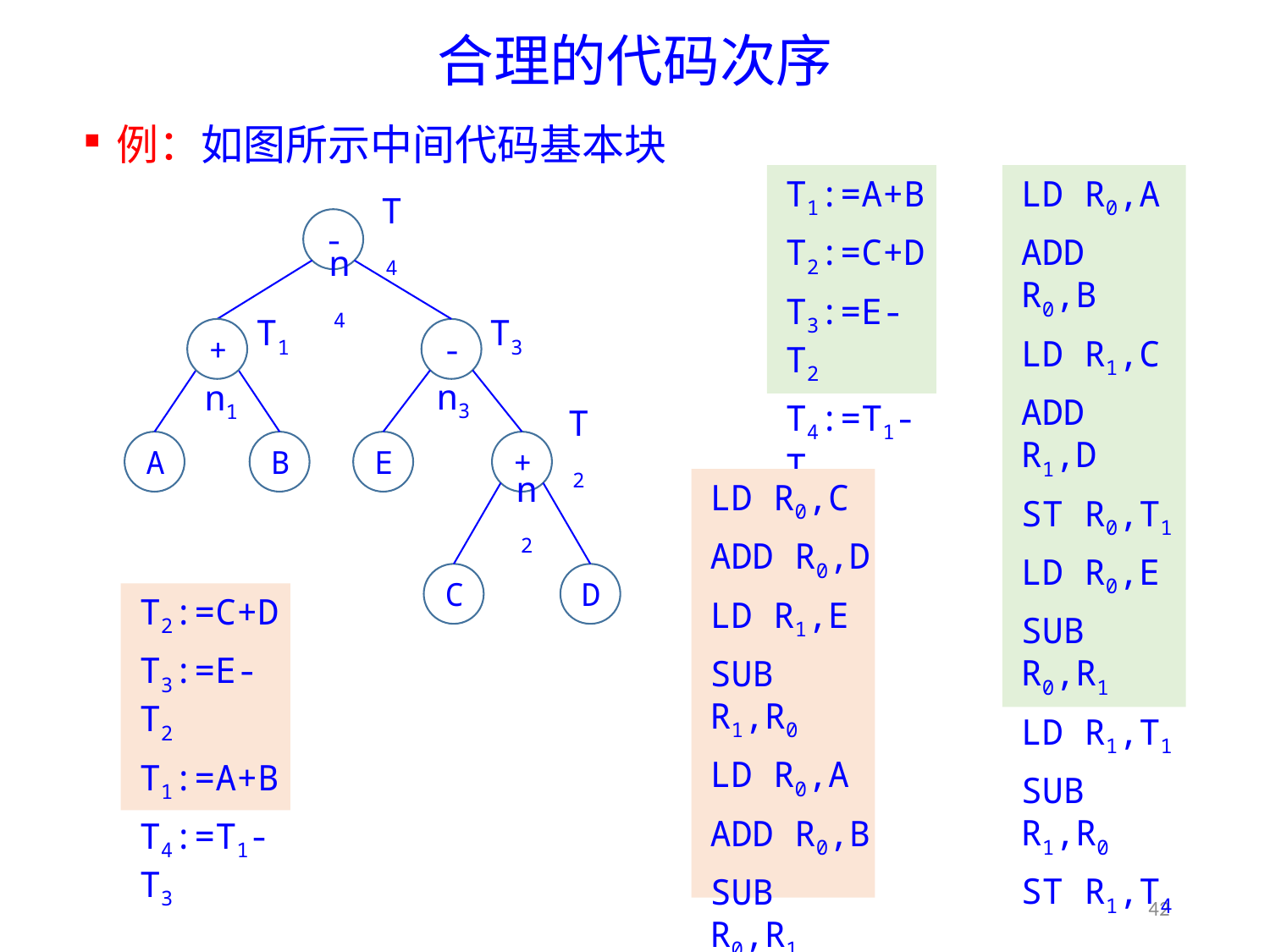

# 合理的代码次序
例：如图所示中间代码基本块

T1:=A+B
T2:=C+D
T3:=E-T2
T4:=T1-T3
LD R0,A
ADD R0,B
LD R1,C
ADD R1,D
ST R0,T1
LD R0,E
SUB R0,R1
LD R1,T1
SUB R1,R0
ST R1,T4
T4
-
n4
T1
T3
+
-
n3
n1
T2
A
B
E
+
n2
C
D
LD R0,C
ADD R0,D
LD R1,E
SUB R1,R0
LD R0,A
ADD R0,B
SUB R0,R1
ST R0,T4
T2:=C+D
T3:=E-T2
T1:=A+B
T4:=T1-T3
42